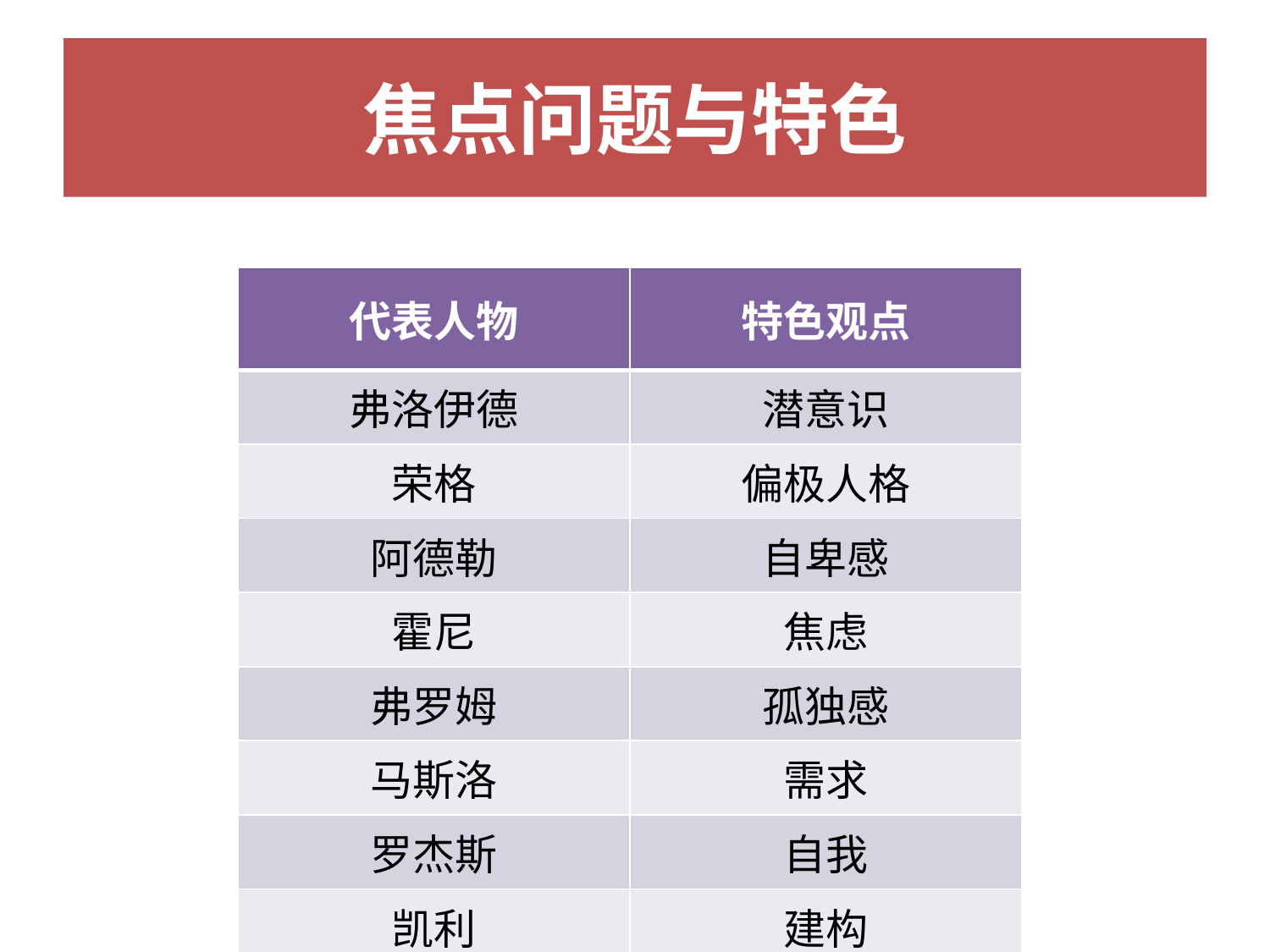

# 焦点问题与特色
| 代表人物 | 特色观点 |
| --- | --- |
| 弗洛伊德 | 潜意识 |
| 荣格 | 偏极人格 |
| 阿德勒 | 自卑感 |
| 霍尼 | 焦虑 |
| 弗罗姆 | 孤独感 |
| 马斯洛 | 需求 |
| 罗杰斯 | 自我 |
| 凯利 | 建构 |